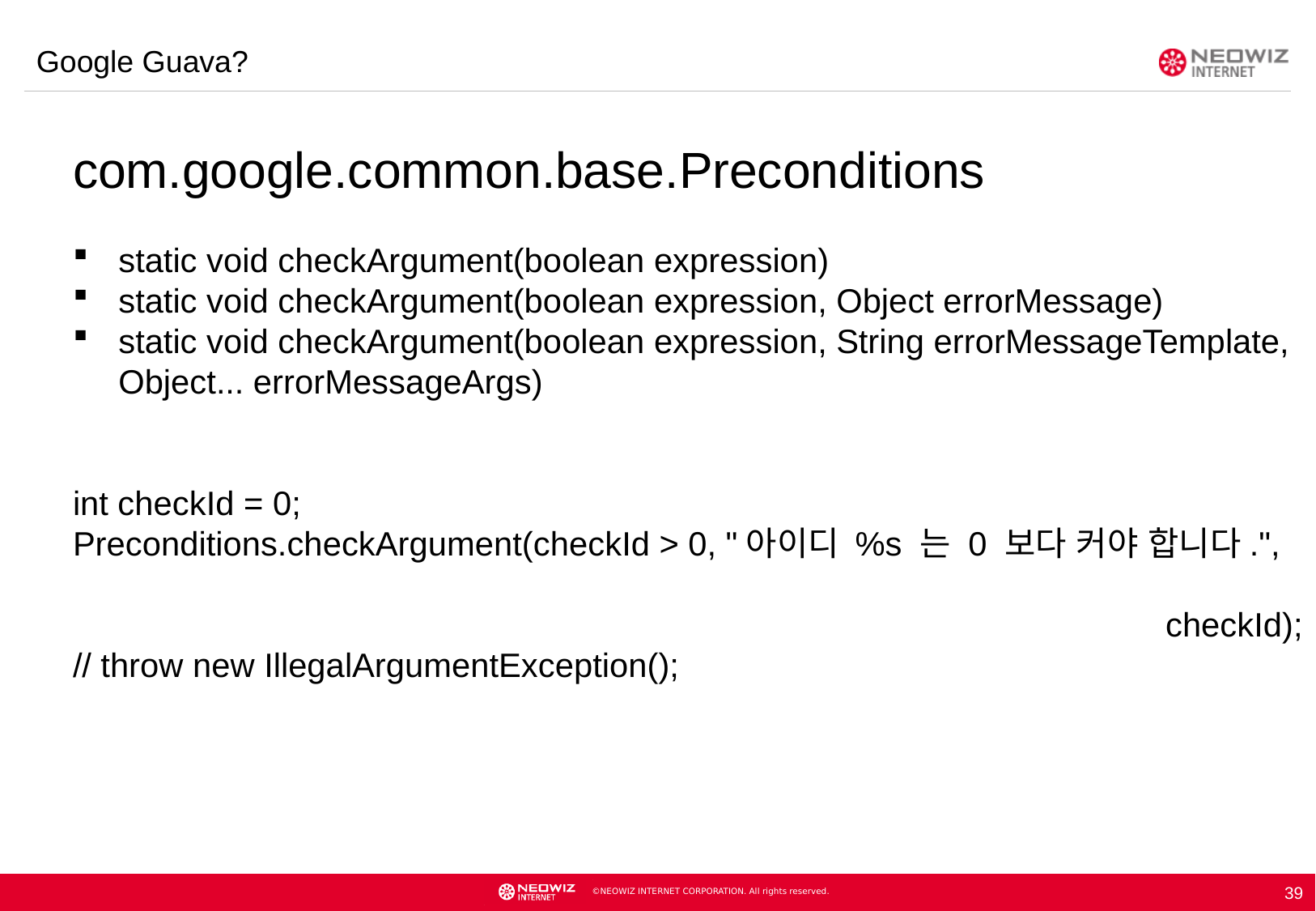

Google Guava?

com.google.common.base.Preconditions

static void checkArgument(boolean expression)
static void checkArgument(boolean expression, Object errorMessage)
static void checkArgument(boolean expression, String errorMessageTemplate, Object... errorMessageArgs)

int checkId = 0;
Preconditions.checkArgument(checkId > 0, "아이디 %s 는 0 보다 커야 합니다.",
									checkId);
// throw new IllegalArgumentException();
39